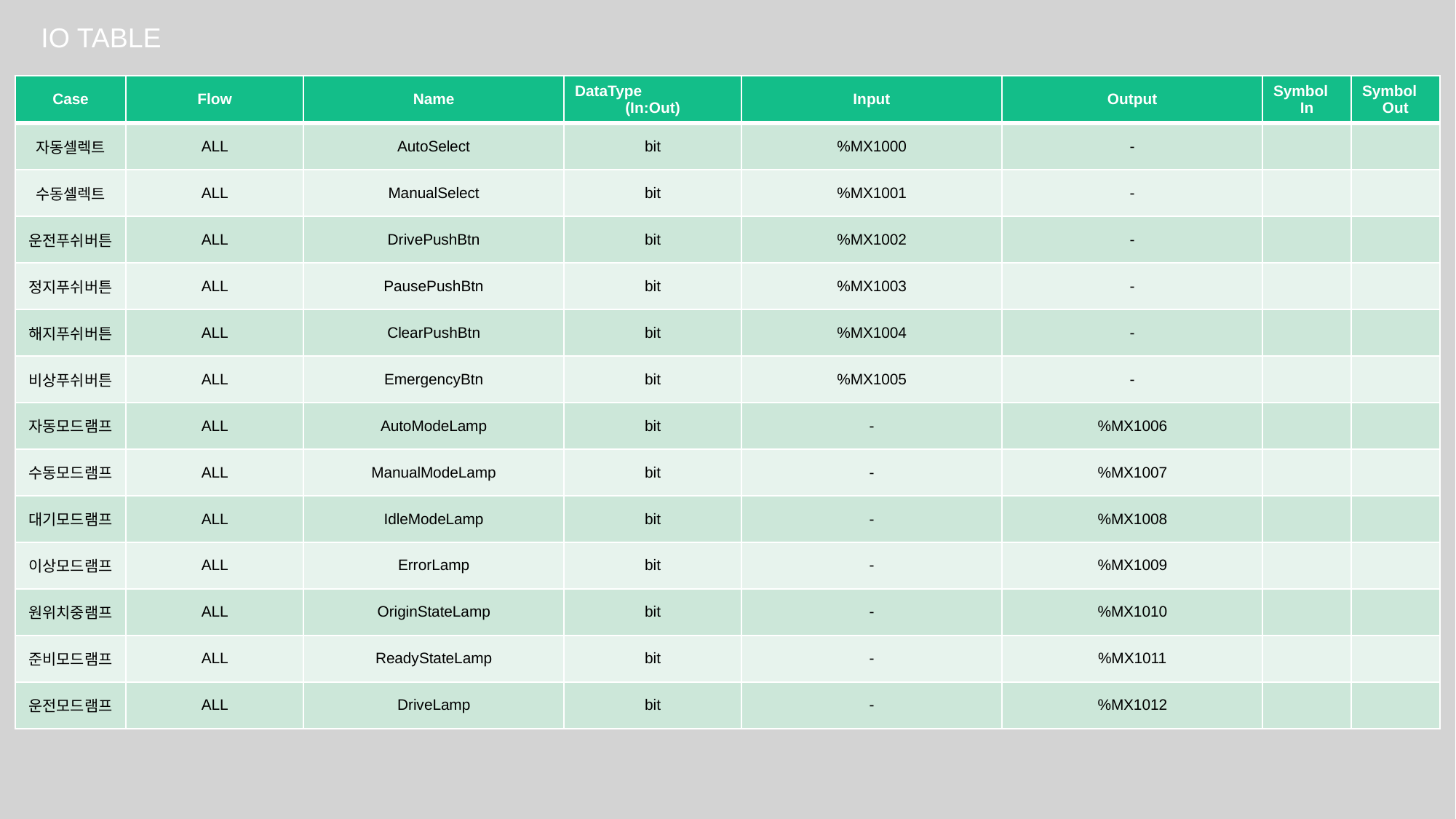

IO TABLE
| Case | Flow | Name | DataType (In:Out) | Input | Output | Symbol In | Symbol Out |
| --- | --- | --- | --- | --- | --- | --- | --- |
| 자동셀렉트 | ALL | AutoSelect | bit | %MX1000 | - |  |  |
| 수동셀렉트 | ALL | ManualSelect | bit | %MX1001 | - |  |  |
| 운전푸쉬버튼 | ALL | DrivePushBtn | bit | %MX1002 | - |  |  |
| 정지푸쉬버튼 | ALL | PausePushBtn | bit | %MX1003 | - |  |  |
| 해지푸쉬버튼 | ALL | ClearPushBtn | bit | %MX1004 | - |  |  |
| 비상푸쉬버튼 | ALL | EmergencyBtn | bit | %MX1005 | - |  |  |
| 자동모드램프 | ALL | AutoModeLamp | bit | - | %MX1006 |  |  |
| 수동모드램프 | ALL | ManualModeLamp | bit | - | %MX1007 |  |  |
| 대기모드램프 | ALL | IdleModeLamp | bit | - | %MX1008 |  |  |
| 이상모드램프 | ALL | ErrorLamp | bit | - | %MX1009 |  |  |
| 원위치중램프 | ALL | OriginStateLamp | bit | - | %MX1010 |  |  |
| 준비모드램프 | ALL | ReadyStateLamp | bit | - | %MX1011 |  |  |
| 운전모드램프 | ALL | DriveLamp | bit | - | %MX1012 |  |  |